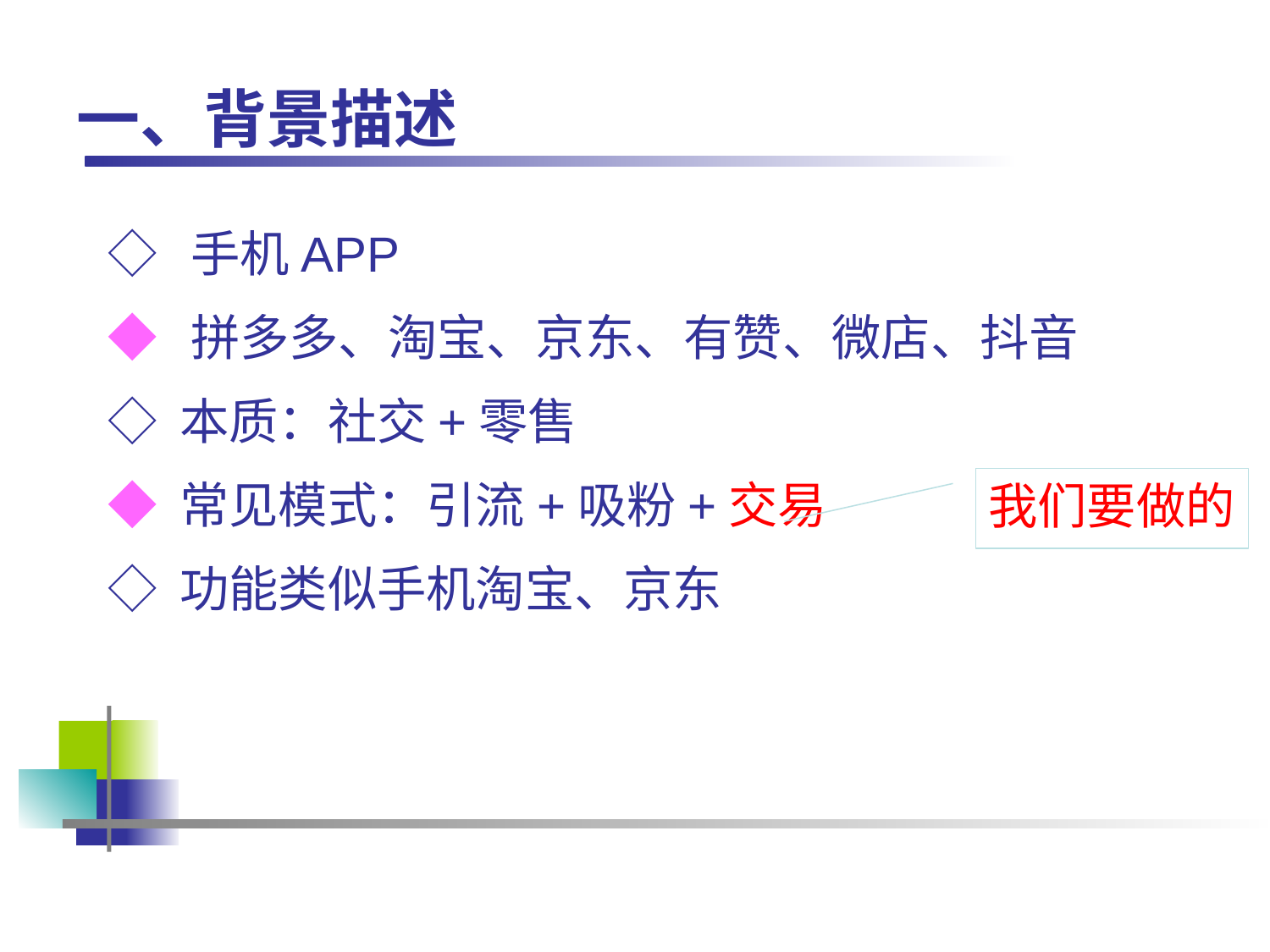

# 一、背景描述

◇  手机APP
◆  拼多多、淘宝、京东、有赞、微店、抖音
◇ 本质：社交+零售
◆ 常见模式：引流+吸粉+交易
◇ 功能类似手机淘宝、京东
我们要做的